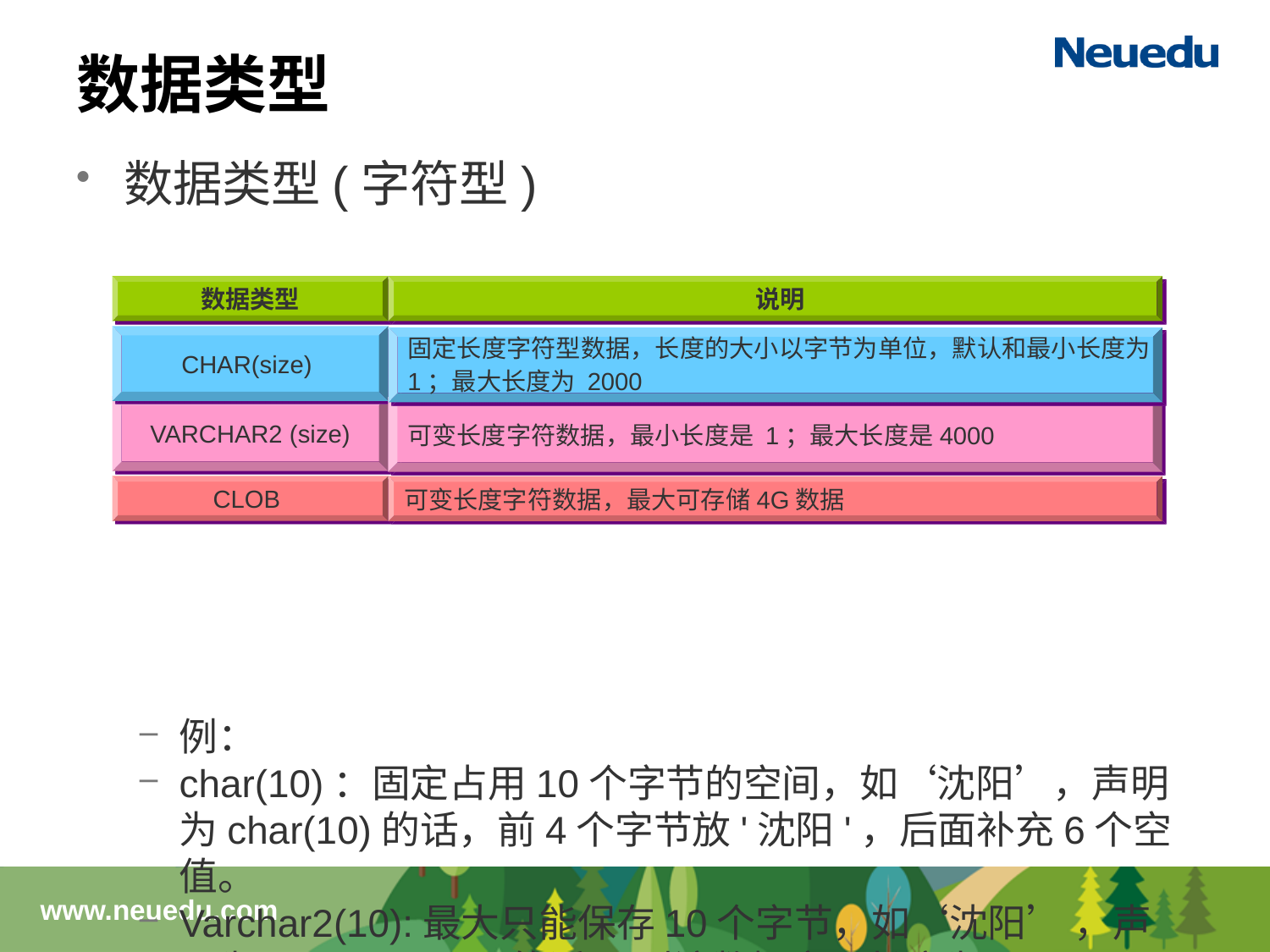

# 数据类型
数据类型(字符型)

例：
char(10)：固定占用10个字节的空间，如‘沈阳’，声明为char(10)的话，前4个字节放'沈阳'，后面补充6个空值。
Varchar2(10):最大只能保存10个字节，如‘沈阳’ ，声明为Varchar2(10) 的话， 则该数据实际长度为4。

数据类型
说明
CHAR(size)
固定长度字符型数据，长度的大小以字节为单位，默认和最小长度为 1；最大长度为 2000
VARCHAR2 (size)
可变长度字符数据，最小长度是 1；最大长度是4000
CLOB
可变长度字符数据，最大可存储4G数据